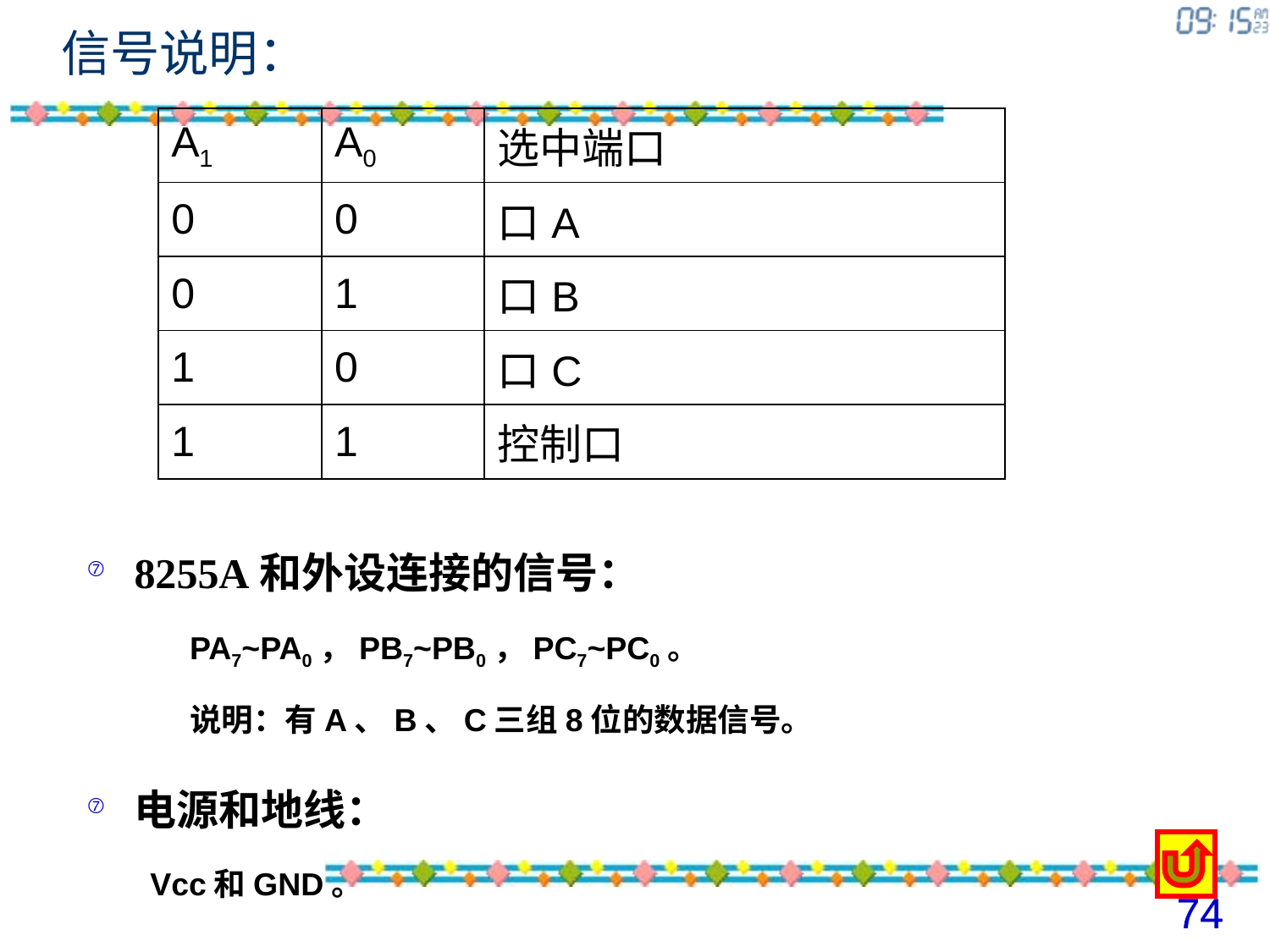

# 信号说明：
| A1 | A0 | 选中端口 |
| --- | --- | --- |
| 0 | 0 | 口A |
| 0 | 1 | 口B |
| 1 | 0 | 口C |
| 1 | 1 | 控制口 |
8255A和外设连接的信号：
	PA7~PA0，PB7~PB0，PC7~PC0。
	说明：有A、B、C三组8位的数据信号。
电源和地线：
Vcc和GND。